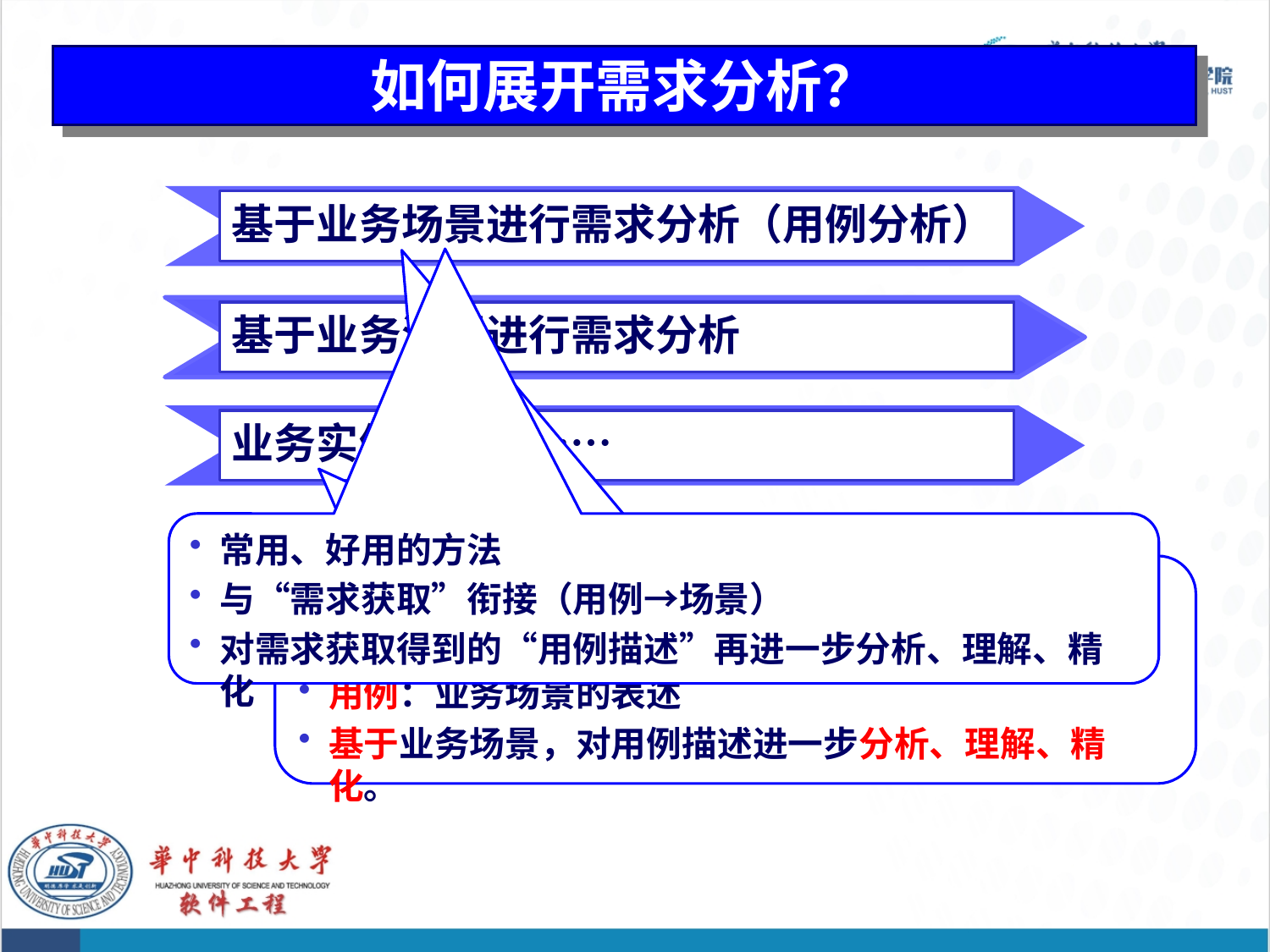

# 如何展开需求分析？

基于业务场景进行需求分析（用例分析）

基于业务流程进行需求分析

业务实体分析，……
常用、好用的方法
与“需求获取”衔接（用例→场景）
对需求获取得到的“用例描述”再进一步分析、理解、精化
各个工作环节之间的连接
业务流程中的每一个业务对象
目的：与需求获取衔接
需求获取的结果：用例
用例：业务场景的表述
基于业务场景，对用例描述进一步分析、理解、精化。